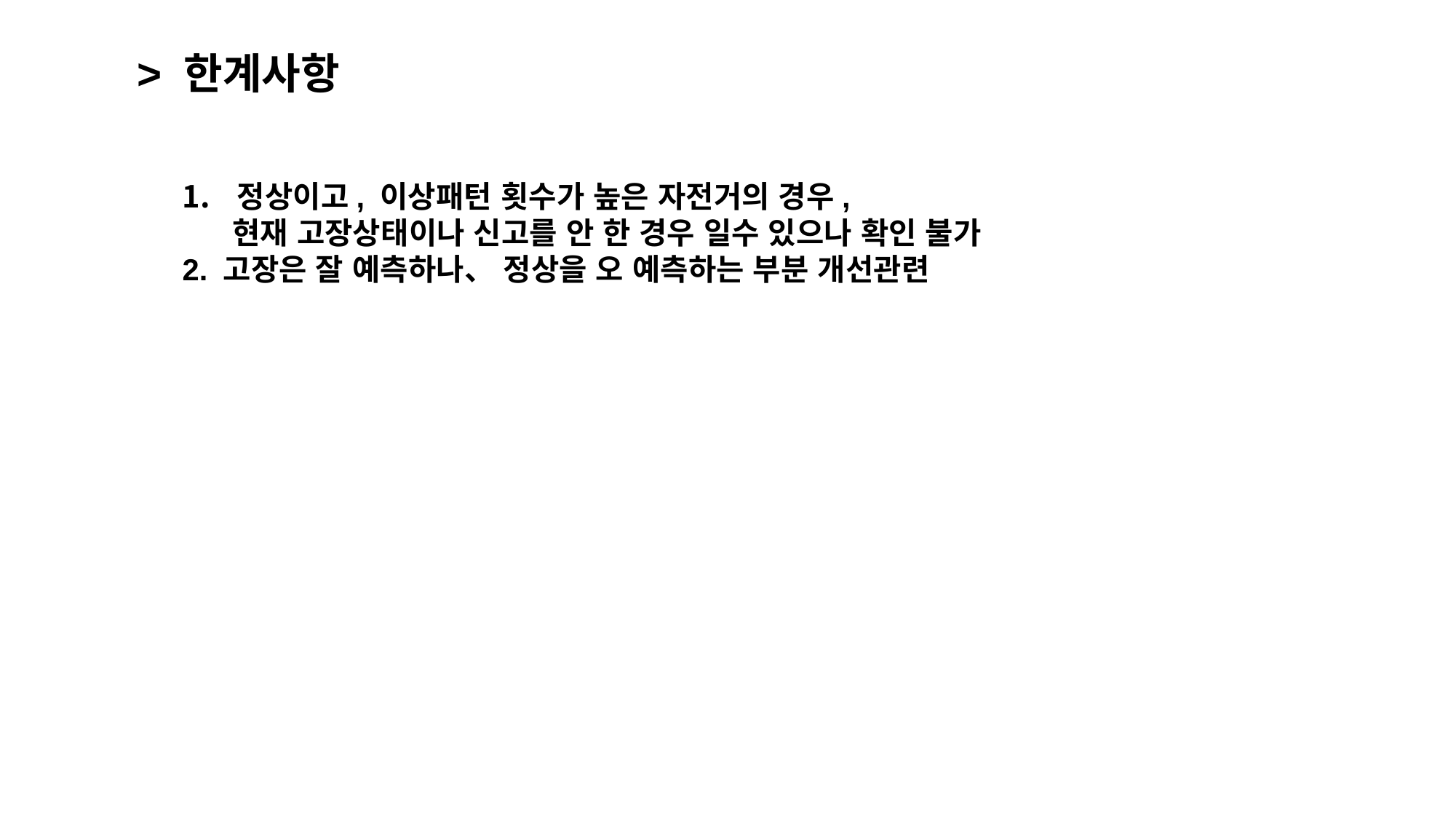

> 한계사항
정상이고, 이상패턴 횟수가 높은 자전거의 경우,
     현재 고장상태이나 신고를 안 한 경우 일수 있으나 확인 불가
2. 고장은 잘 예측하나、 정상을 오 예측하는 부분 개선관련